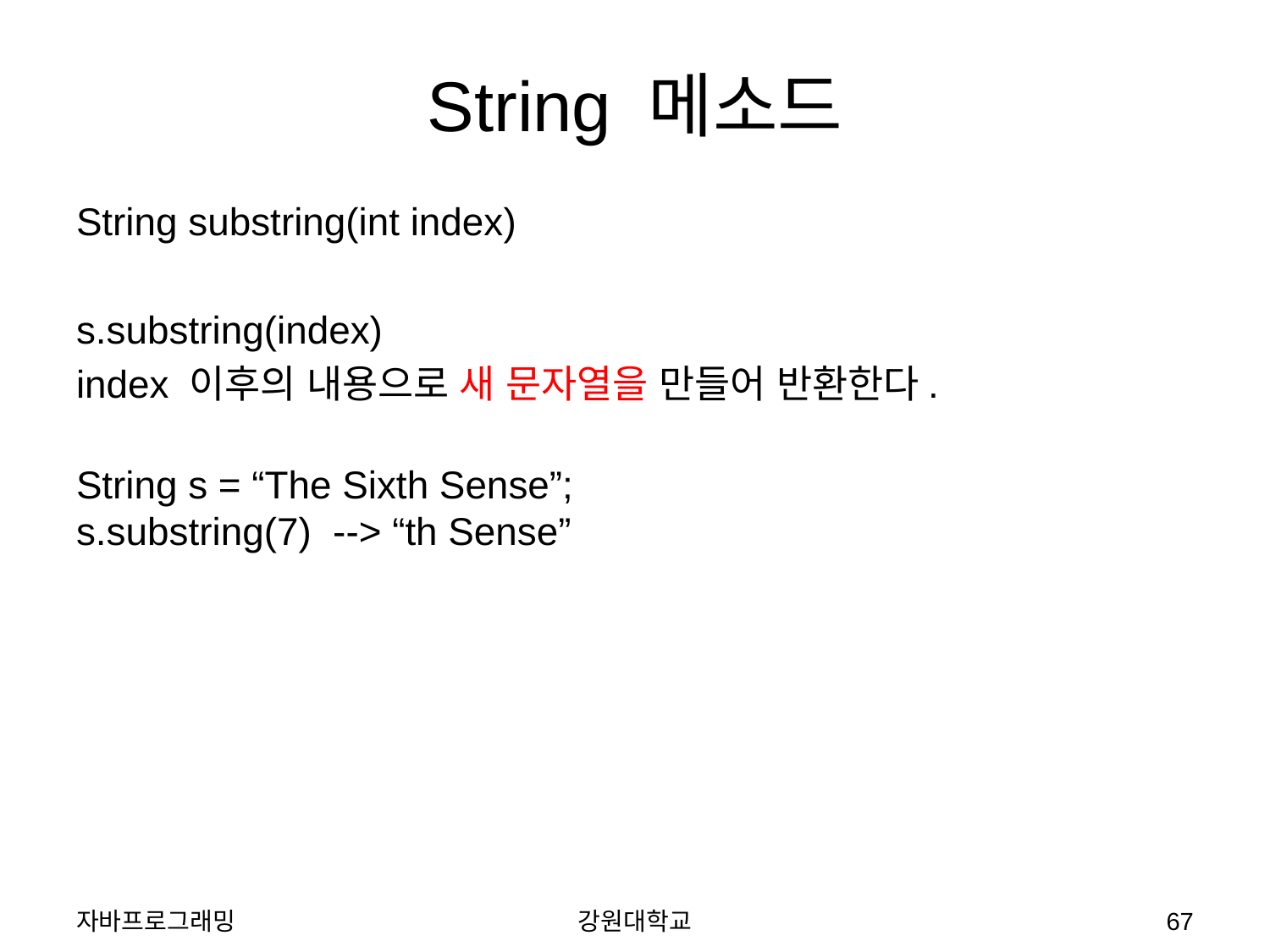

# String 메소드
String substring(int index)

s.substring(index)
index 이후의 내용으로 새 문자열을 만들어 반환한다.
String s = “The Sixth Sense”;
s.substring(7)  --> “th Sense”

자바프로그래밍
강원대학교
67